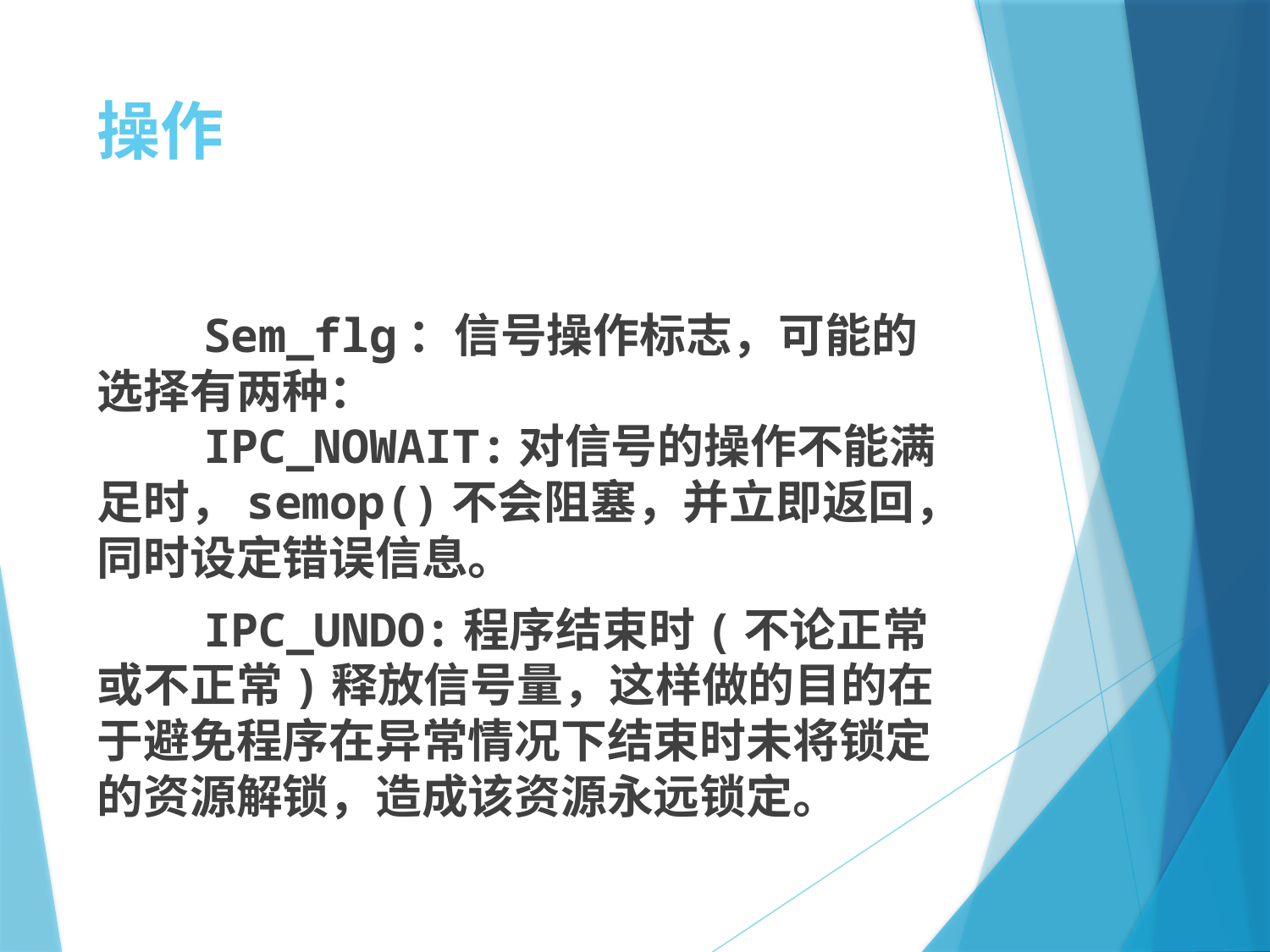

# 操作
Sem_flg：信号操作标志，可能的选择有两种：
IPC_NOWAIT:对信号的操作不能满足时，semop()不会阻塞，并立即返回，同时设定错误信息。
IPC_UNDO:程序结束时(不论正常或不正常)释放信号量，这样做的目的在于避免程序在异常情况下结束时未将锁定的资源解锁，造成该资源永远锁定。